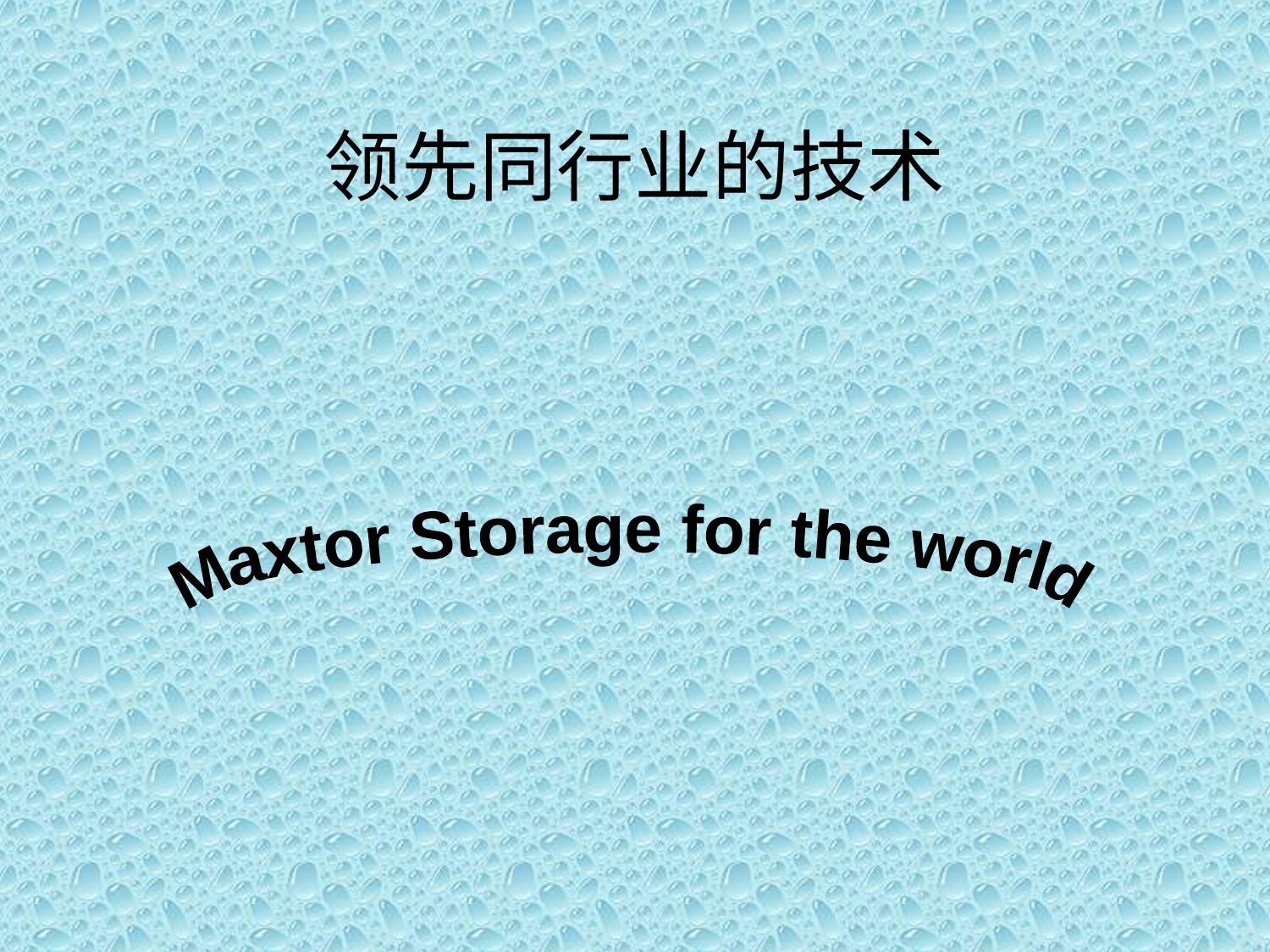

# 领先同行业的技术
Maxtor Storage for the world